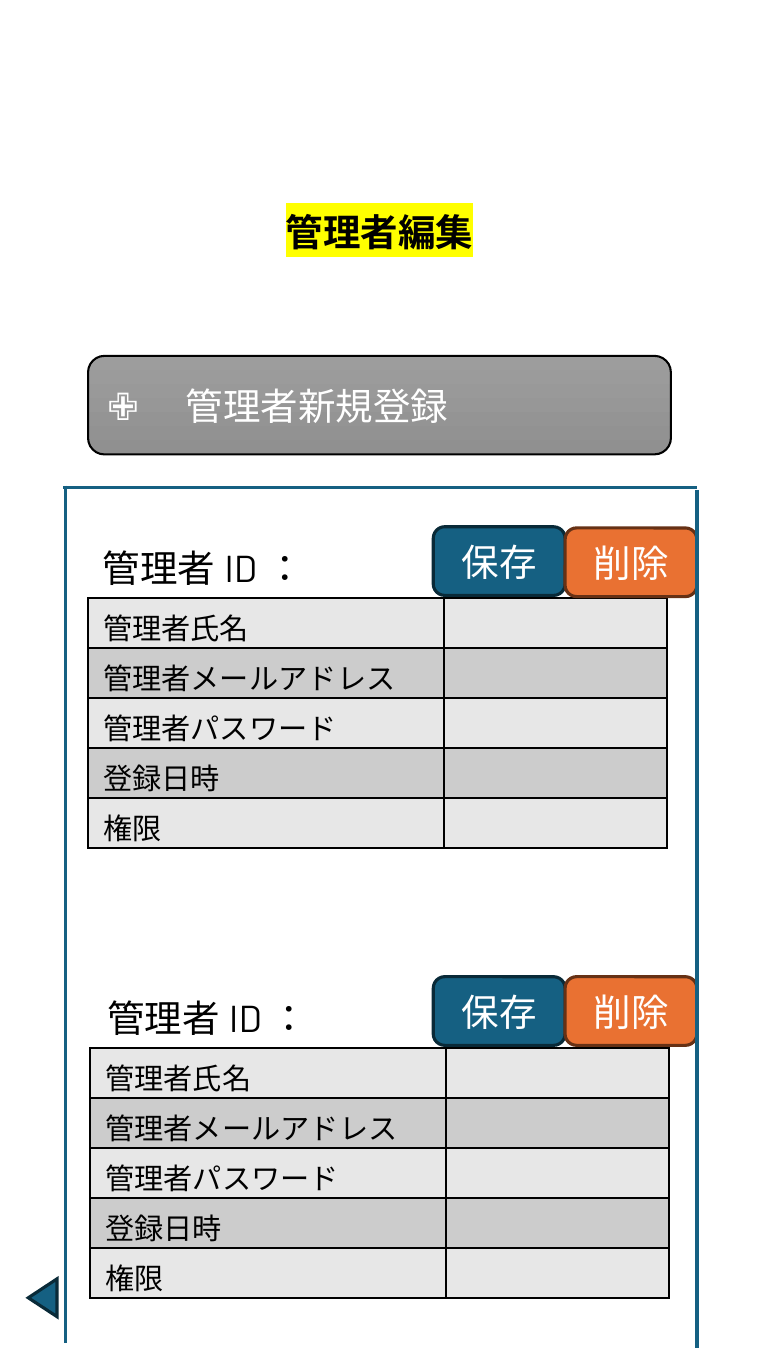

管理者編集
✙　管理者新規登録
保存
削除
管理者ID：
| 管理者氏名 |  |
| --- | --- |
| 管理者メールアドレス |  |
| 管理者パスワード |  |
| 登録日時 |  |
| 権限 |  |
削除
保存
管理者ID：
| 管理者氏名 |  |
| --- | --- |
| 管理者メールアドレス |  |
| 管理者パスワード |  |
| 登録日時 |  |
| 権限 |  |